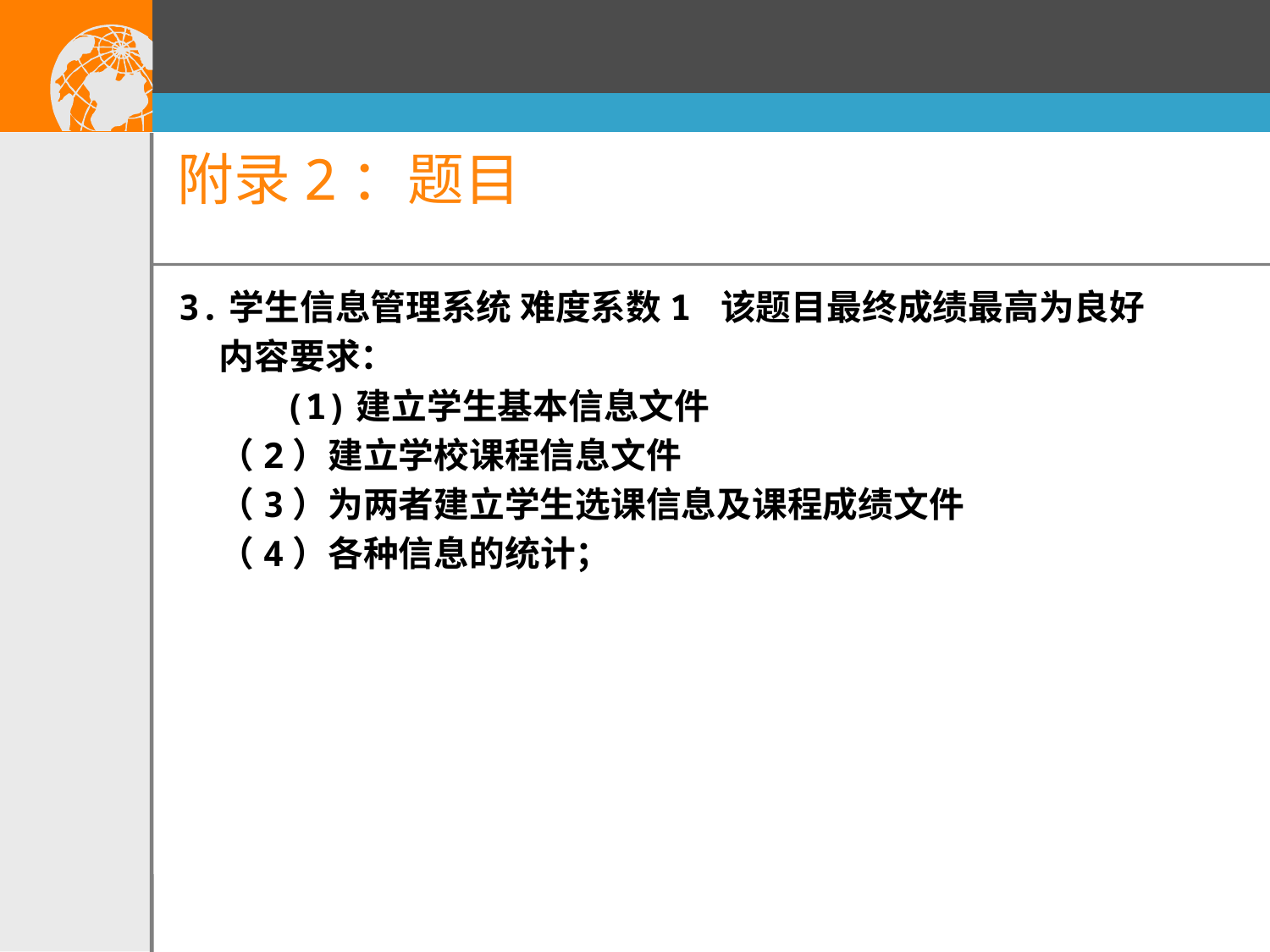

# 附录2：题目
3.学生信息管理系统 难度系数1 该题目最终成绩最高为良好
    内容要求：
     (1)建立学生基本信息文件
    （2）建立学校课程信息文件
    （3）为两者建立学生选课信息及课程成绩文件
    （4）各种信息的统计；